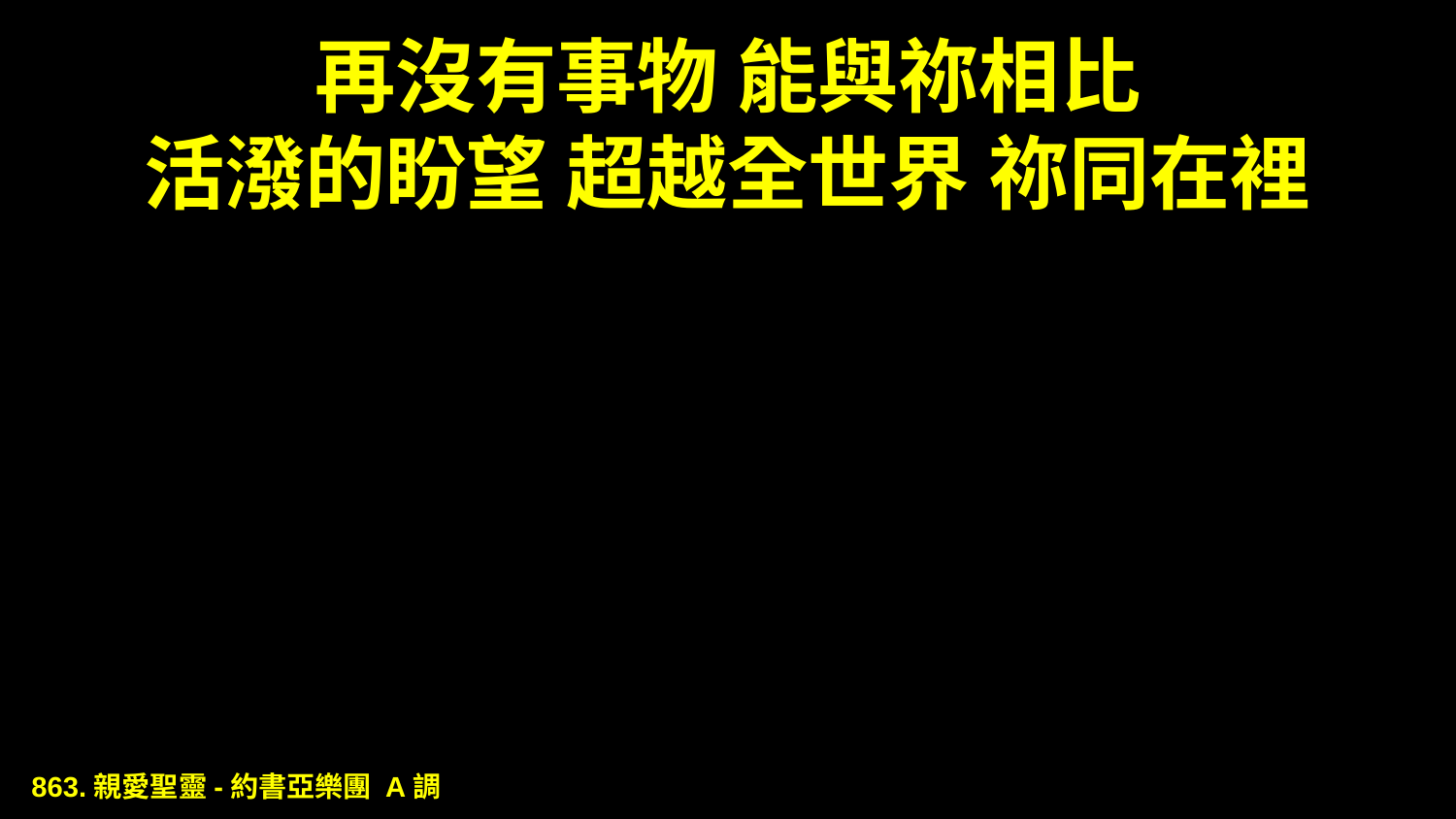

# 再沒有事物 能與祢相比 活潑的盼望 超越全世界 祢同在裡
863.親愛聖靈-約書亞樂團 A調